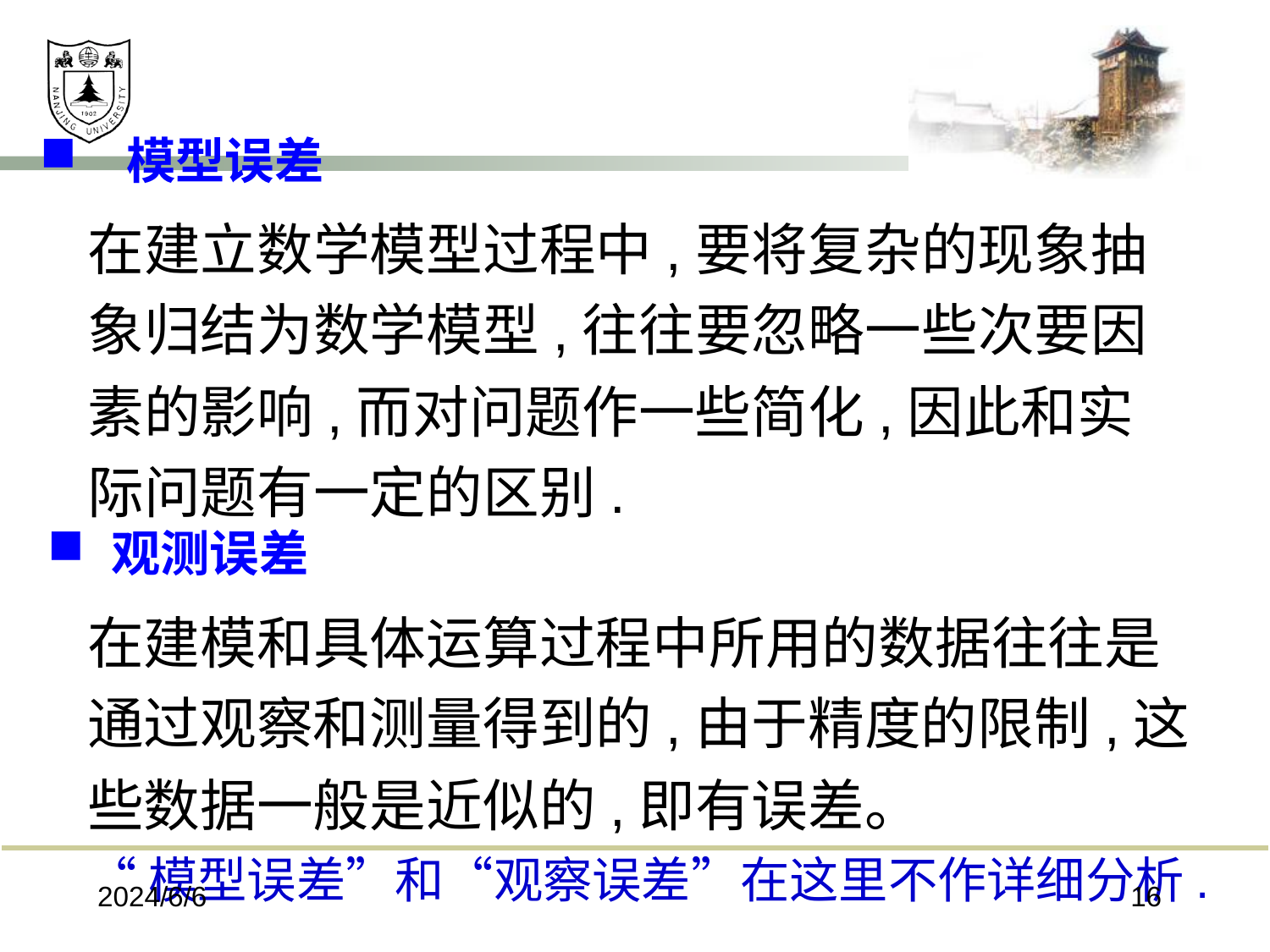

模型误差
在建立数学模型过程中,要将复杂的现象抽象归结为数学模型,往往要忽略一些次要因素的影响,而对问题作一些简化,因此和实际问题有一定的区别.
观测误差
在建模和具体运算过程中所用的数据往往是通过观察和测量得到的,由于精度的限制,这些数据一般是近似的,即有误差。
“模型误差”和“观察误差”在这里不作详细分析.
2024/6/6
16